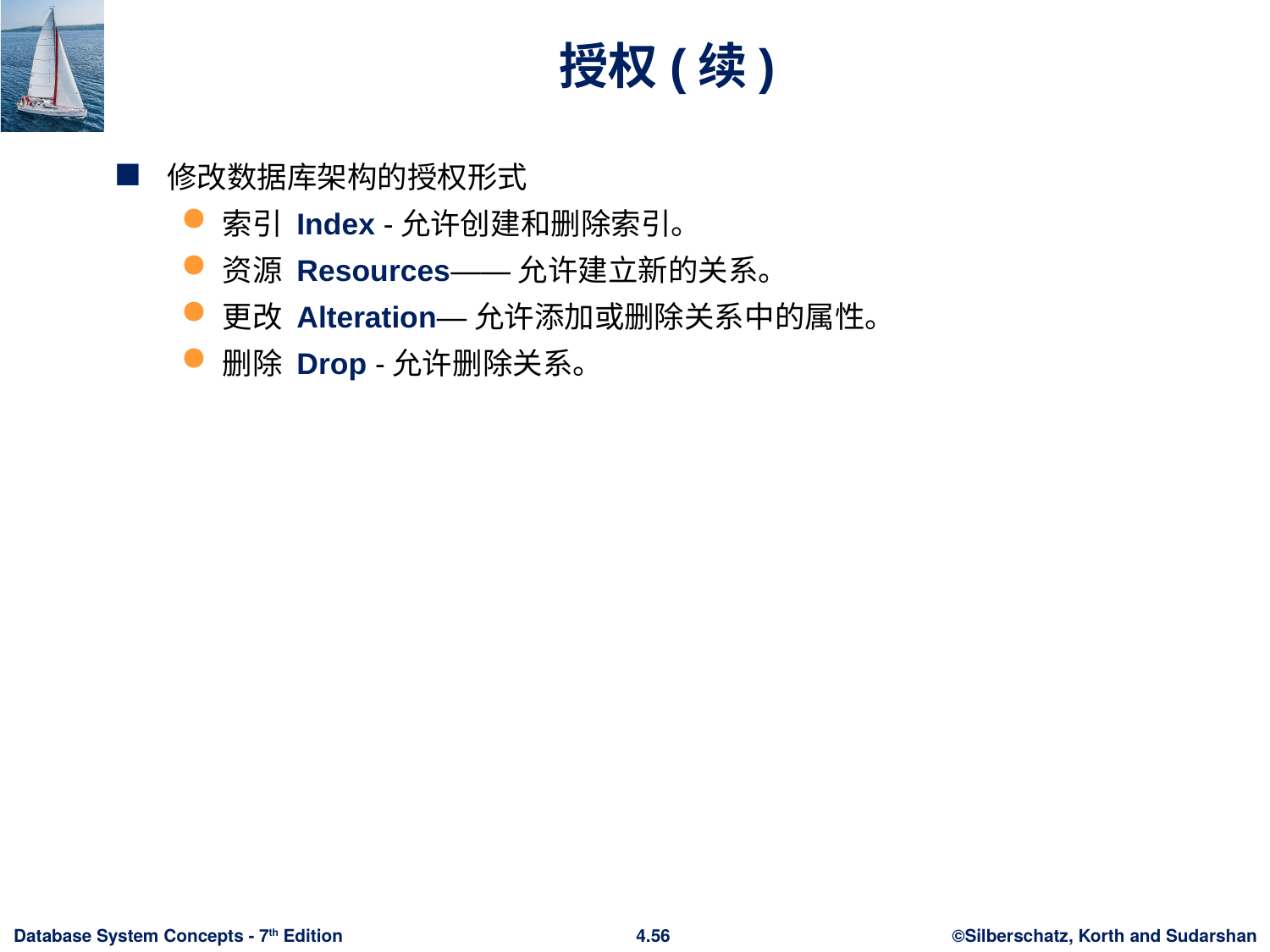

# 授权(续)
修改数据库架构的授权形式
索引 Index -允许创建和删除索引。
资源 Resources——允许建立新的关系。
更改 Alteration—允许添加或删除关系中的属性。
删除 Drop -允许删除关系。